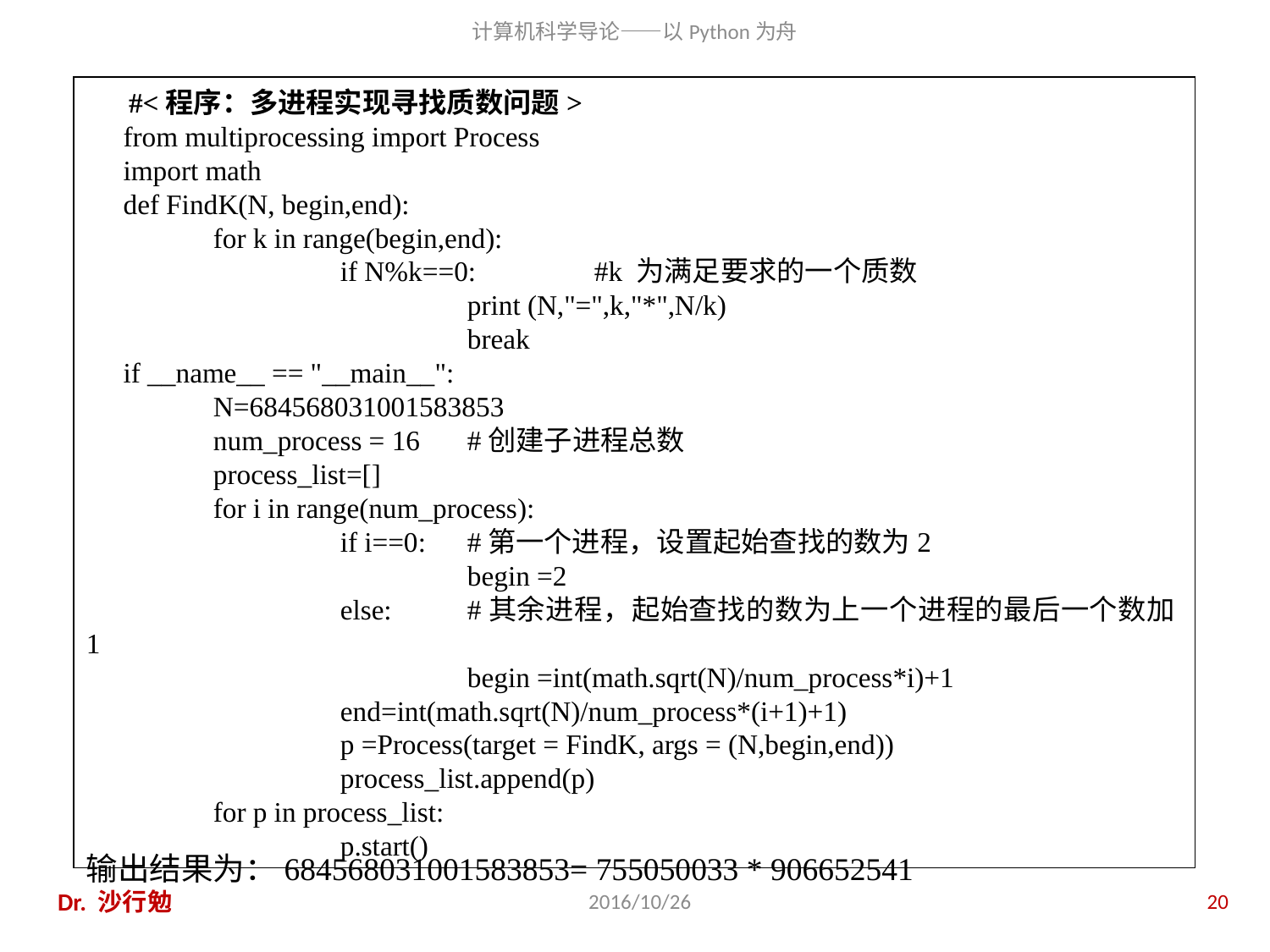

#<程序：多进程实现寻找质数问题>
from multiprocessing import Process
import math
def FindK(N, begin,end):
	for k in range(begin,end):
		if N%k==0:	#k 为满足要求的一个质数
			print (N,"=",k,"*",N/k)
			break
if __name__ == "__main__":
	N=684568031001583853
	num_process = 16	#创建子进程总数
	process_list=[]
	for i in range(num_process):
		if i==0:	#第一个进程，设置起始查找的数为2
			begin =2
		else:	#其余进程，起始查找的数为上一个进程的最后一个数加1
			begin =int(math.sqrt(N)/num_process*i)+1
		end=int(math.sqrt(N)/num_process*(i+1)+1)
		p =Process(target = FindK, args = (N,begin,end))
		process_list.append(p)
	for p in process_list:
		p.start()
输出结果为：684568031001583853= 755050033 * 906652541
Dr. 沙行勉
2016/10/26
20